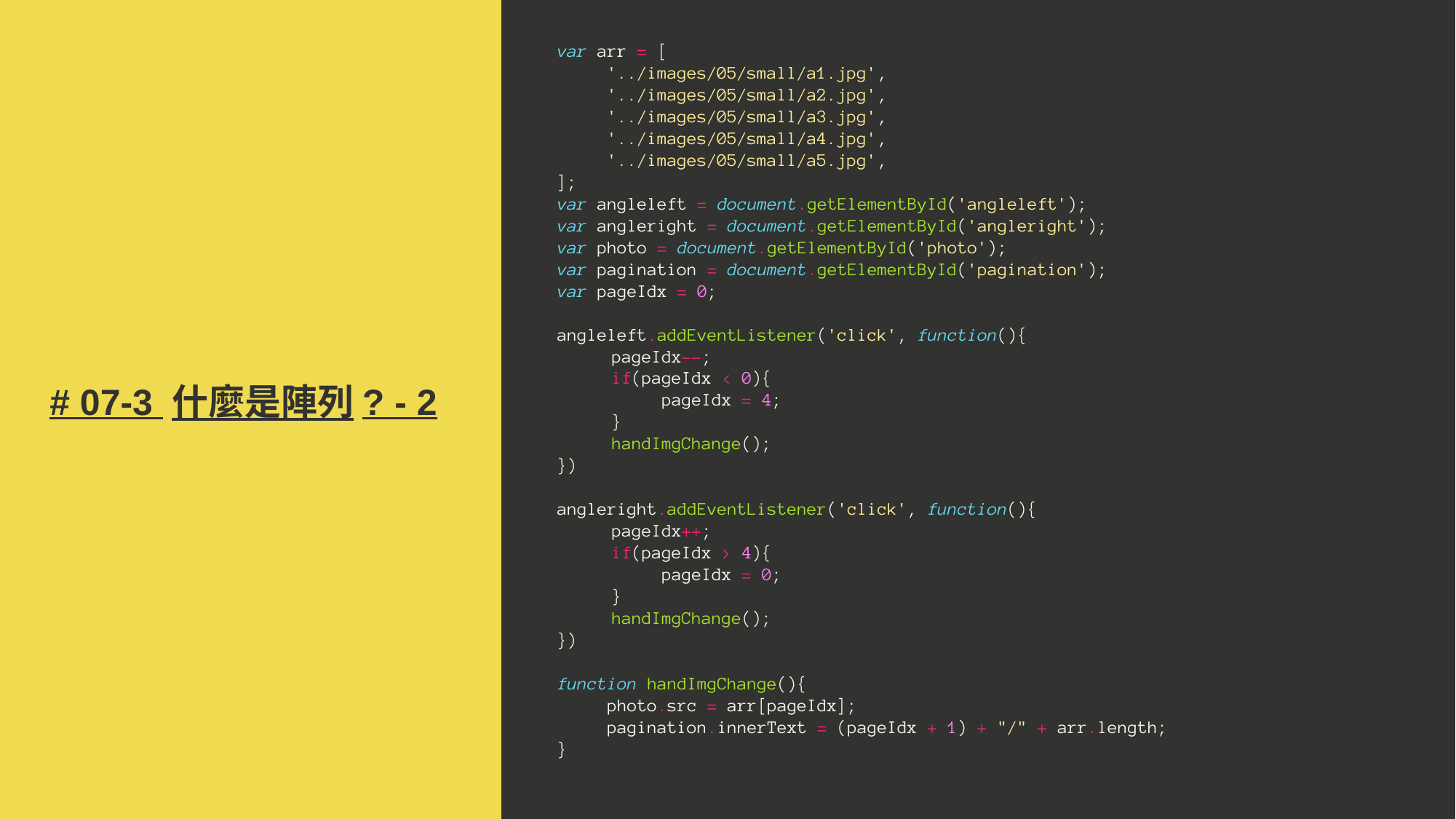

var arr = [
     '../images/05/small/a1.jpg',
     '../images/05/small/a2.jpg',
     '../images/05/small/a3.jpg',
     '../images/05/small/a4.jpg',
     '../images/05/small/a5.jpg',
];
var angleleft = document.getElementById('angleleft');
var angleright = document.getElementById('angleright');
var photo = document.getElementById('photo');
var pagination = document.getElementById('pagination');
var pageIdx = 0;
angleleft.addEventListener('click', function(){
pageIdx--;
if(pageIdx < 0){
     pageIdx = 4;
}
handImgChange();
})
angleright.addEventListener('click', function(){
pageIdx++;
if(pageIdx > 4){
     pageIdx = 0;
}
handImgChange();
})
function handImgChange(){
     photo.src = arr[pageIdx];
     pagination.innerText = (pageIdx + 1) + "/" + arr.length;
}
# # 07-3 什麼是陣列? - 2